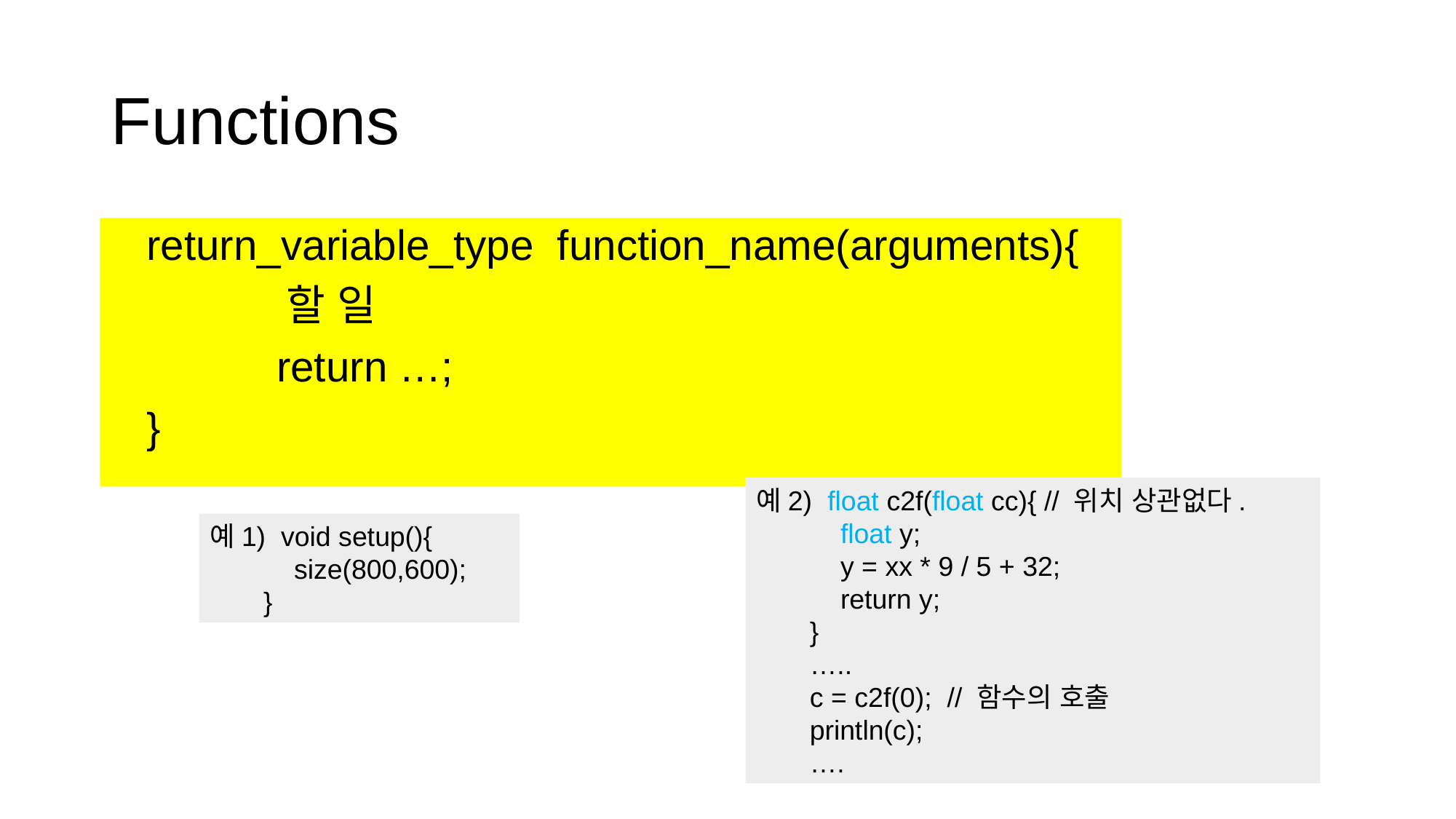

# Functions
   return_variable_type  function_name(arguments){
              할 일
              return …;
   }
예2)  float c2f(float cc){ // 위치 상관없다.
           float y;
           y = xx * 9 / 5 + 32;
           return y;
       }
       …..
       c = c2f(0);  // 함수의 호출
       println(c);
       ….
예1)  void setup(){
           size(800,600);
       }